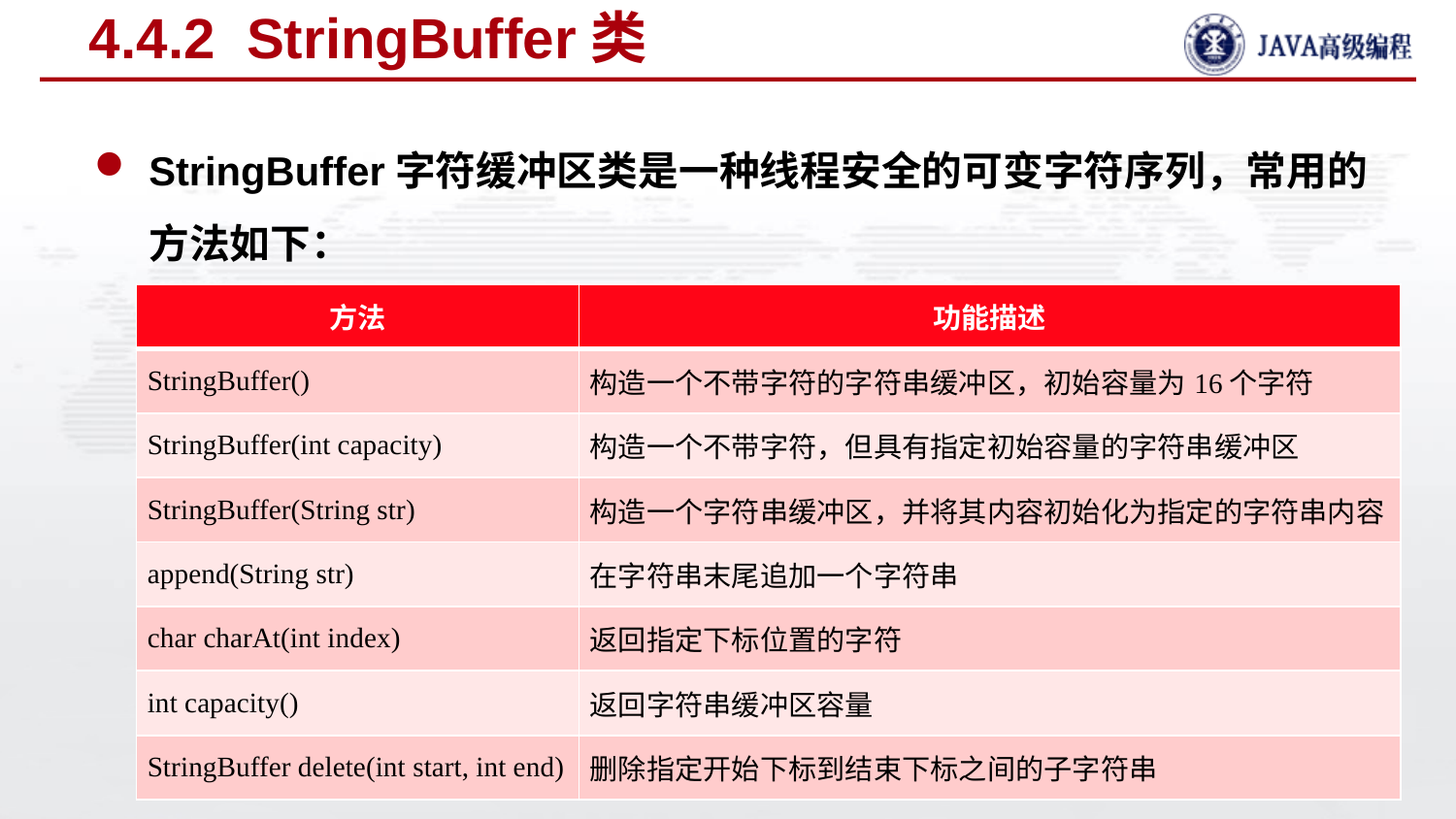

# 4.4.2  StringBuffer类
StringBuffer字符缓冲区类是一种线程安全的可变字符序列，常用的方法如下：

| 方法 | 功能描述 |
| --- | --- |
| StringBuffer() | 构造一个不带字符的字符串缓冲区，初始容量为16个字符 |
| StringBuffer(int capacity) | 构造一个不带字符，但具有指定初始容量的字符串缓冲区 |
| StringBuffer(String str) | 构造一个字符串缓冲区，并将其内容初始化为指定的字符串内容 |
| append(String str) | 在字符串末尾追加一个字符串 |
| char charAt(int index) | 返回指定下标位置的字符 |
| int capacity() | 返回字符串缓冲区容量 |
| StringBuffer delete(int start, int end) | 删除指定开始下标到结束下标之间的子字符串 |